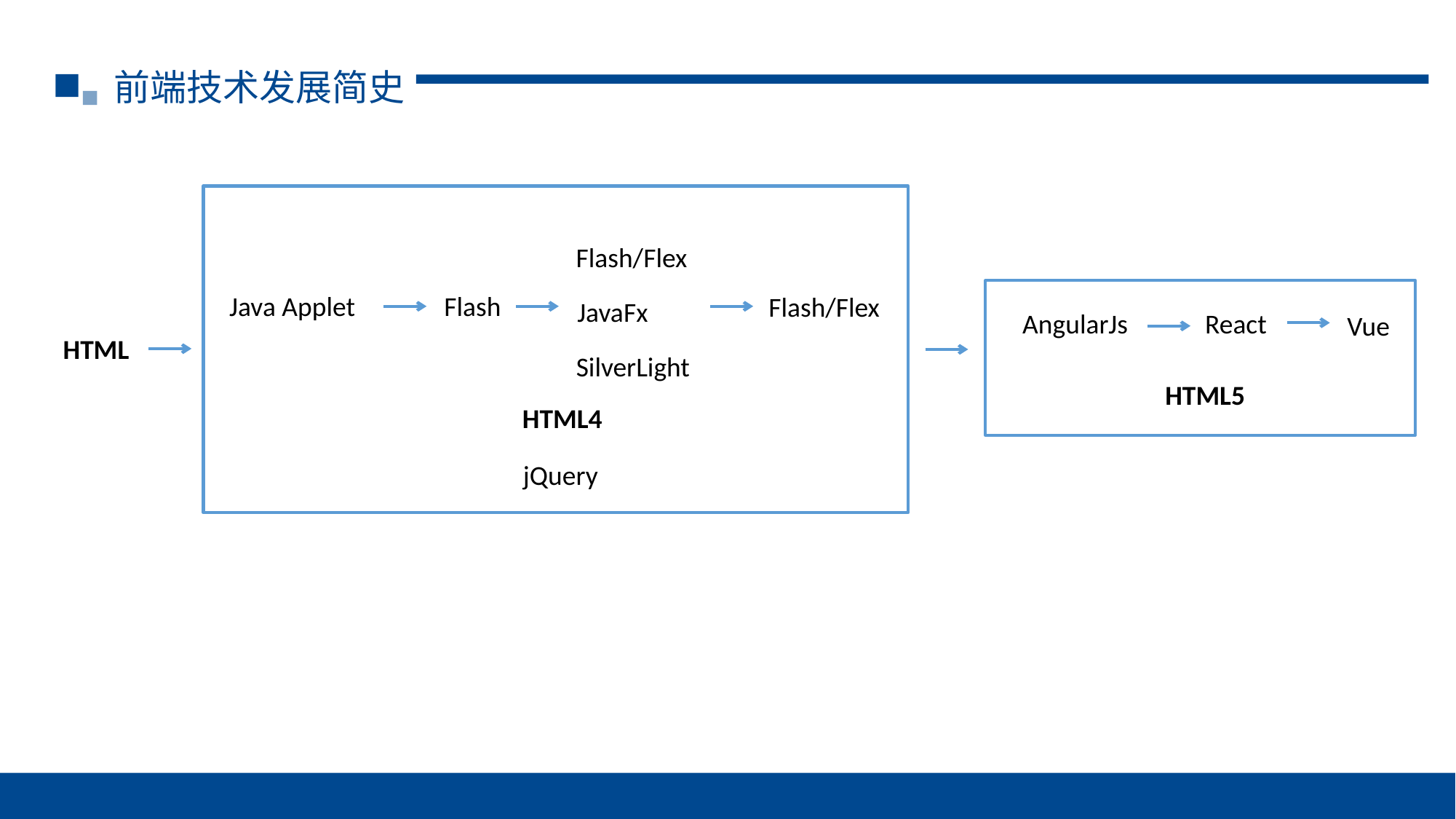

前端技术发展简史

Flash/Flex

Java Applet
Flash
Flash/Flex
JavaFx
AngularJs
React
Vue
HTML
SilverLight
HTML5
HTML4
jQuery
人力资源
外包服务
灵活用工
智能服务
智能考试
面试平台
招聘
猎头